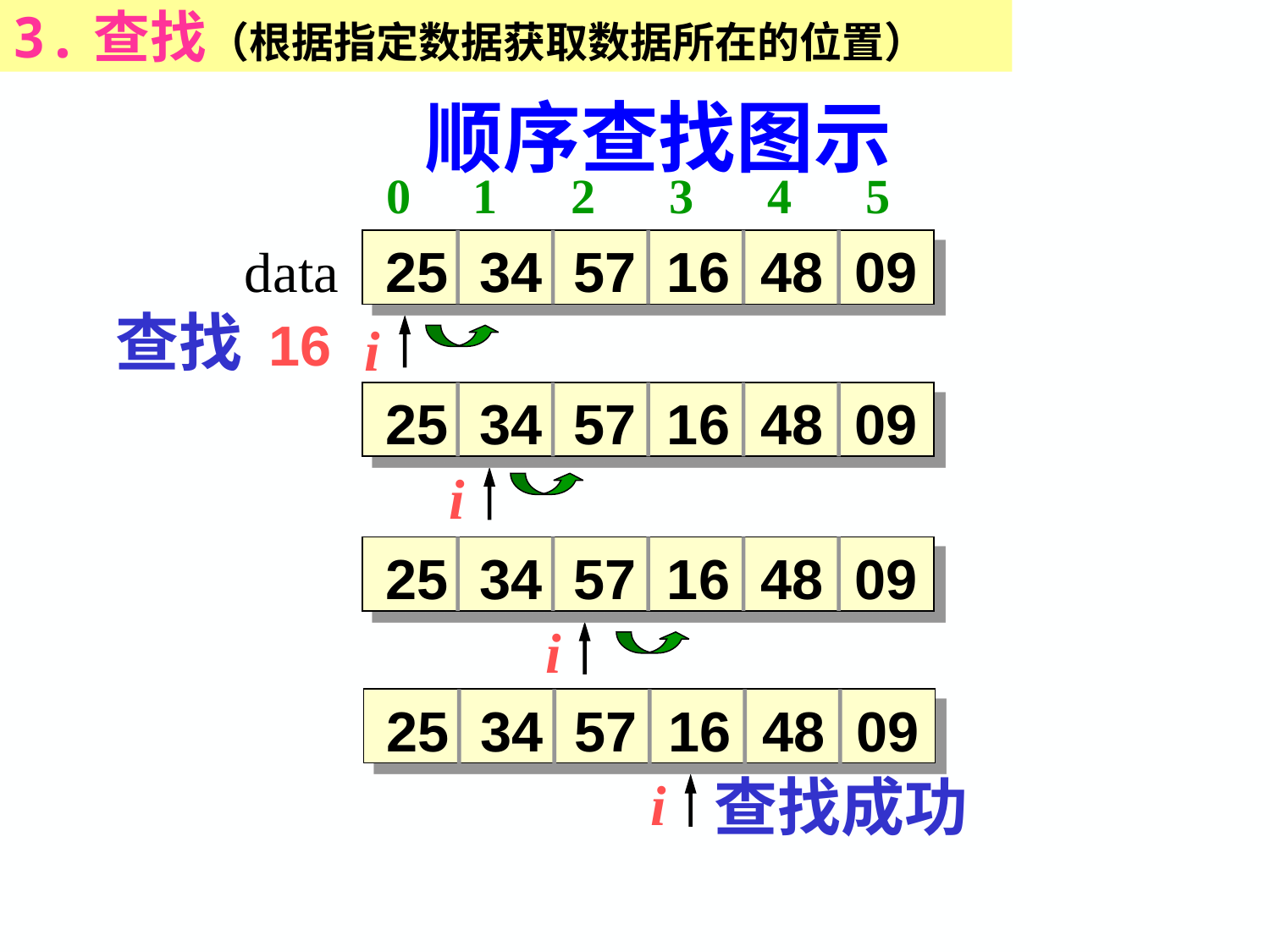

3.查找（根据指定数据获取数据所在的位置）
顺序查找图示
0     1      2      3      4      5
data

25  34  57  16  48  09

查找 16
i

25  34  57  16  48  09

i

25  34  57  16  48  09

i

25  34  57  16  48  09

查找成功
i